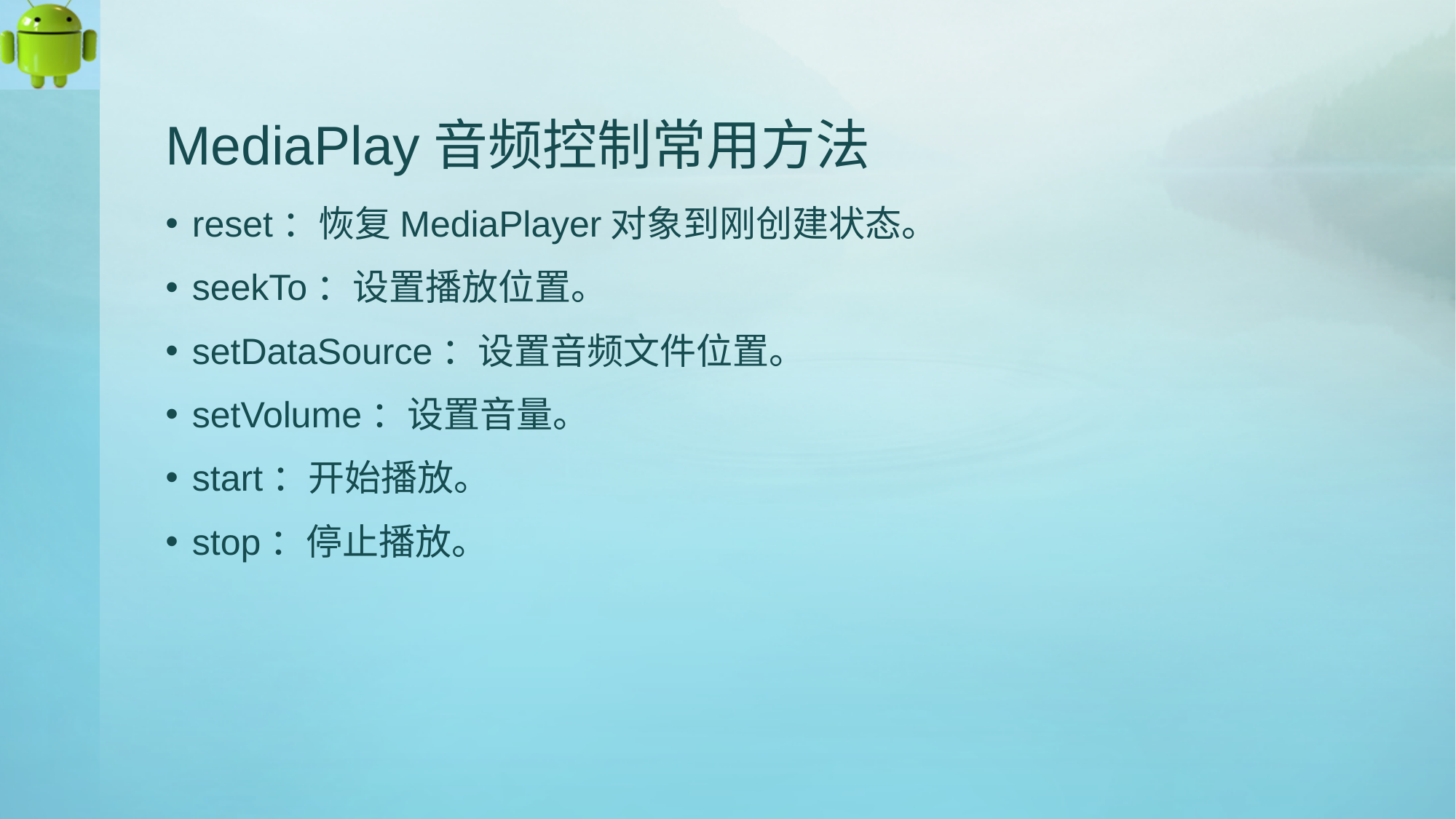

# MediaPlay音频控制常用方法
reset：恢复MediaPlayer对象到刚创建状态。
seekTo：设置播放位置。
setDataSource：设置音频文件位置。
setVolume：设置音量。
start：开始播放。
stop：停止播放。